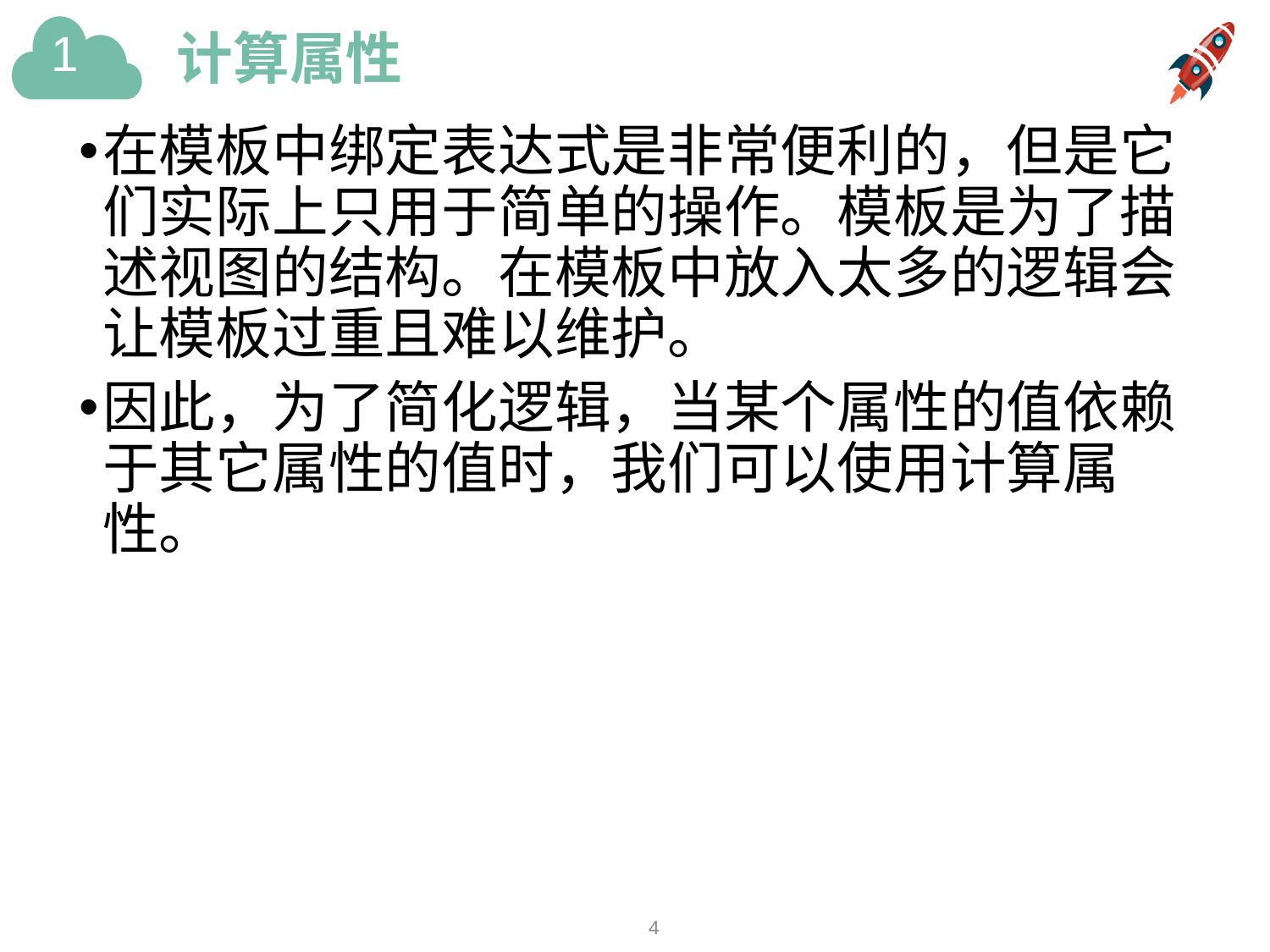

# 计算属性
在模板中绑定表达式是非常便利的，但是它们实际上只用于简单的操作。模板是为了描述视图的结构。在模板中放入太多的逻辑会让模板过重且难以维护。
因此，为了简化逻辑，当某个属性的值依赖于其它属性的值时，我们可以使用计算属性。

4